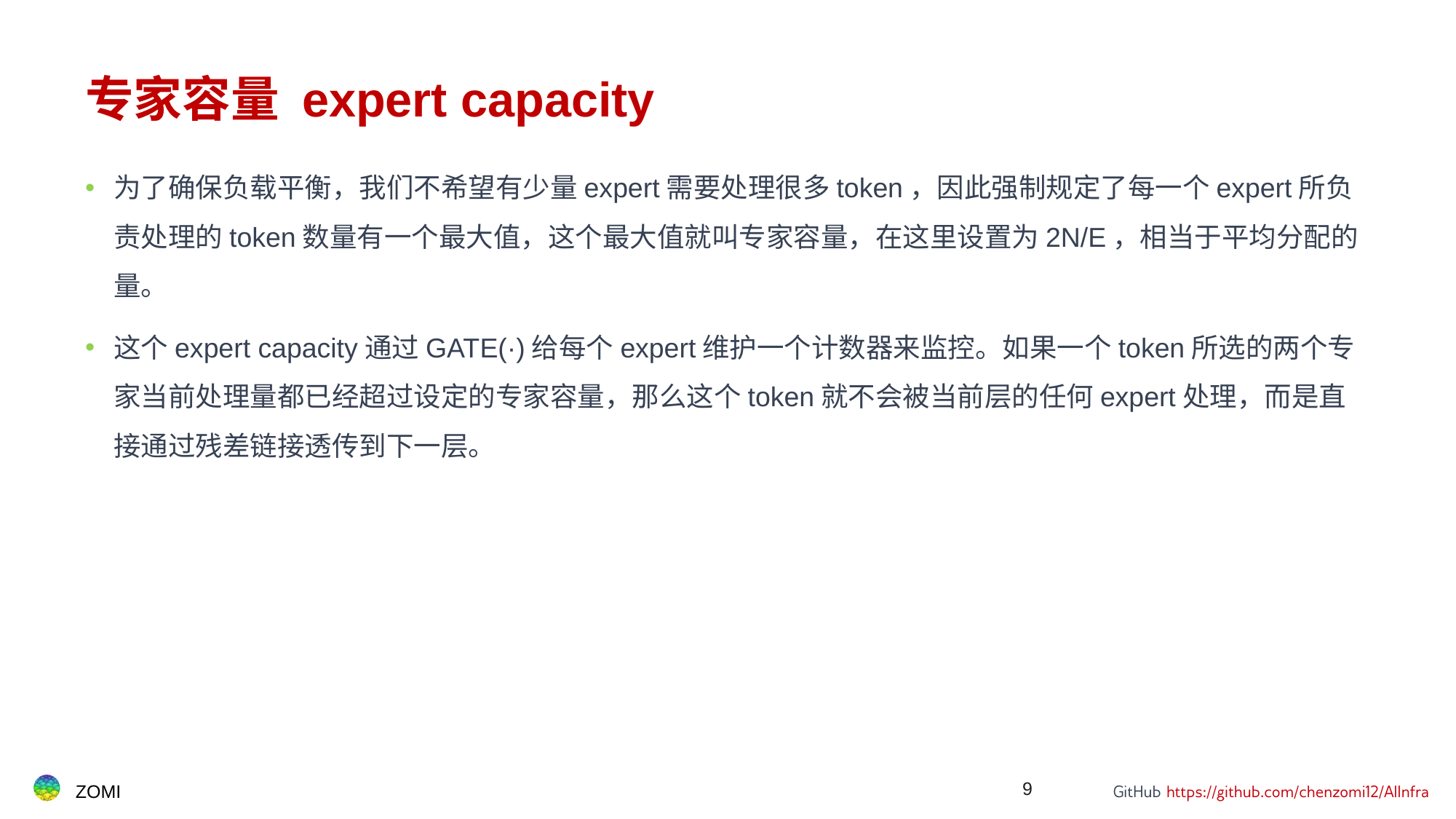

# 专家容量 expert capacity
为了确保负载平衡，我们不希望有少量expert需要处理很多token，因此强制规定了每一个expert所负责处理的token数量有一个最大值，这个最大值就叫专家容量，在这里设置为2N/E，相当于平均分配的量。
这个expert capacity通过GATE(·)给每个expert维护一个计数器来监控。如果一个token所选的两个专家当前处理量都已经超过设定的专家容量，那么这个token就不会被当前层的任何expert处理，而是直接通过残差链接透传到下一层。